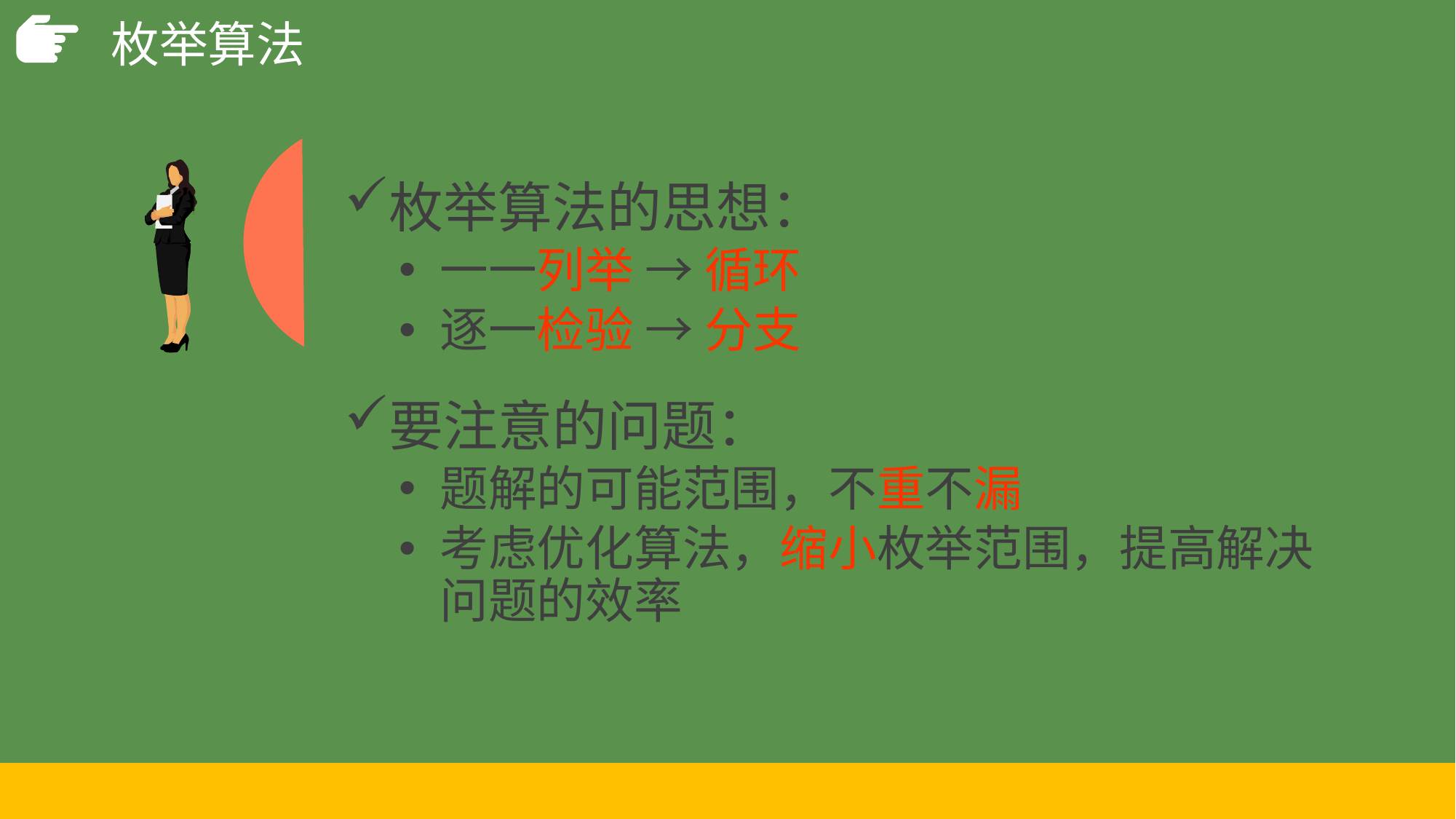

# 枚举算法

枚举算法的思想：
一一列举 → 循环
逐一检验 → 分支
要注意的问题：
题解的可能范围，不重不漏
考虑优化算法，缩小枚举范围，提高解决问题的效率